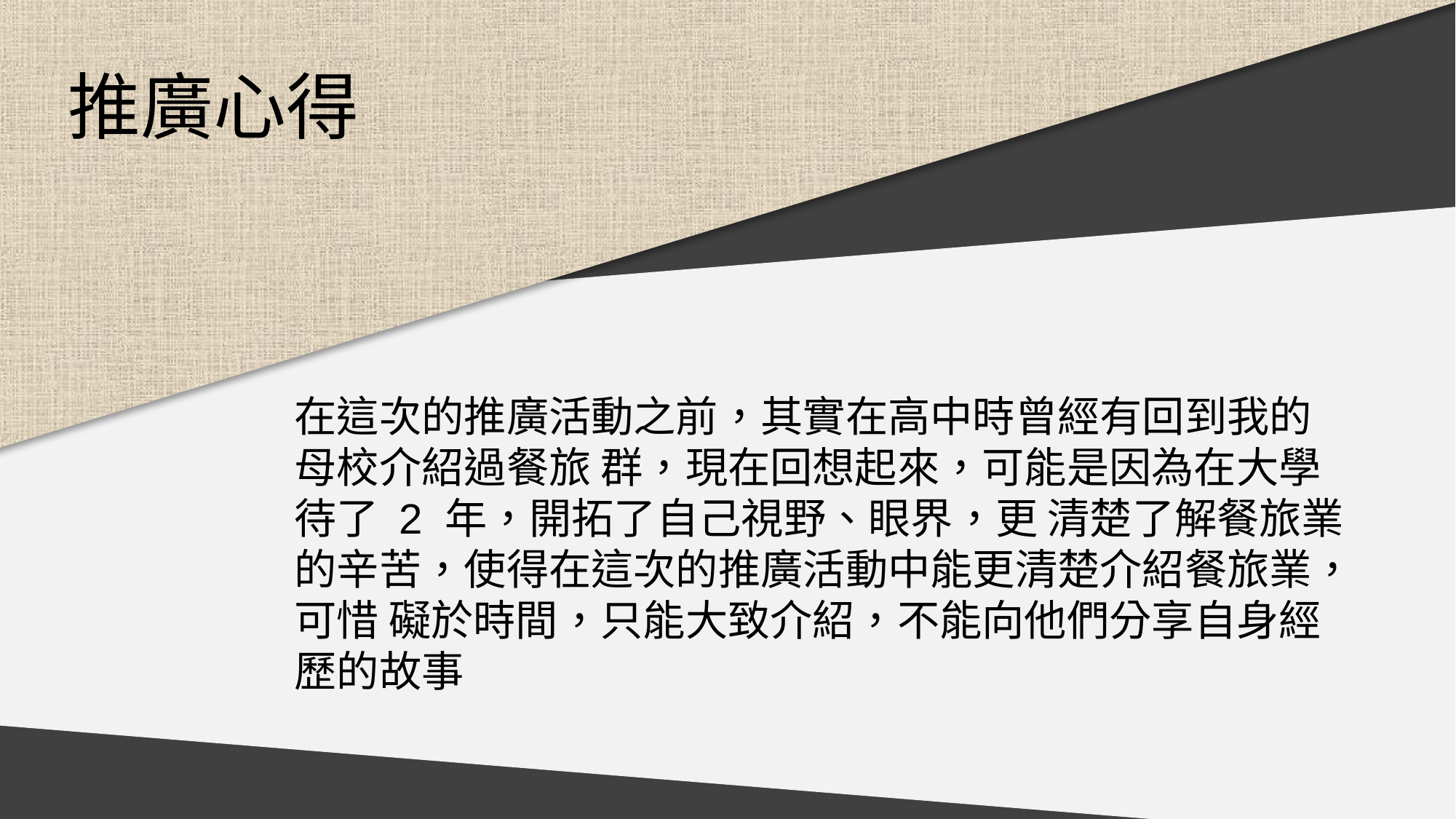

推廣心得
在這次的推廣活動之前，其實在高中時曾經有回到我的母校介紹過餐旅 群，現在回想起來，可能是因為在大學待了 2 年，開拓了自己視野、眼界，更 清楚了解餐旅業的辛苦，使得在這次的推廣活動中能更清楚介紹餐旅業，可惜 礙於時間，只能大致介紹，不能向他們分享自身經歷的故事